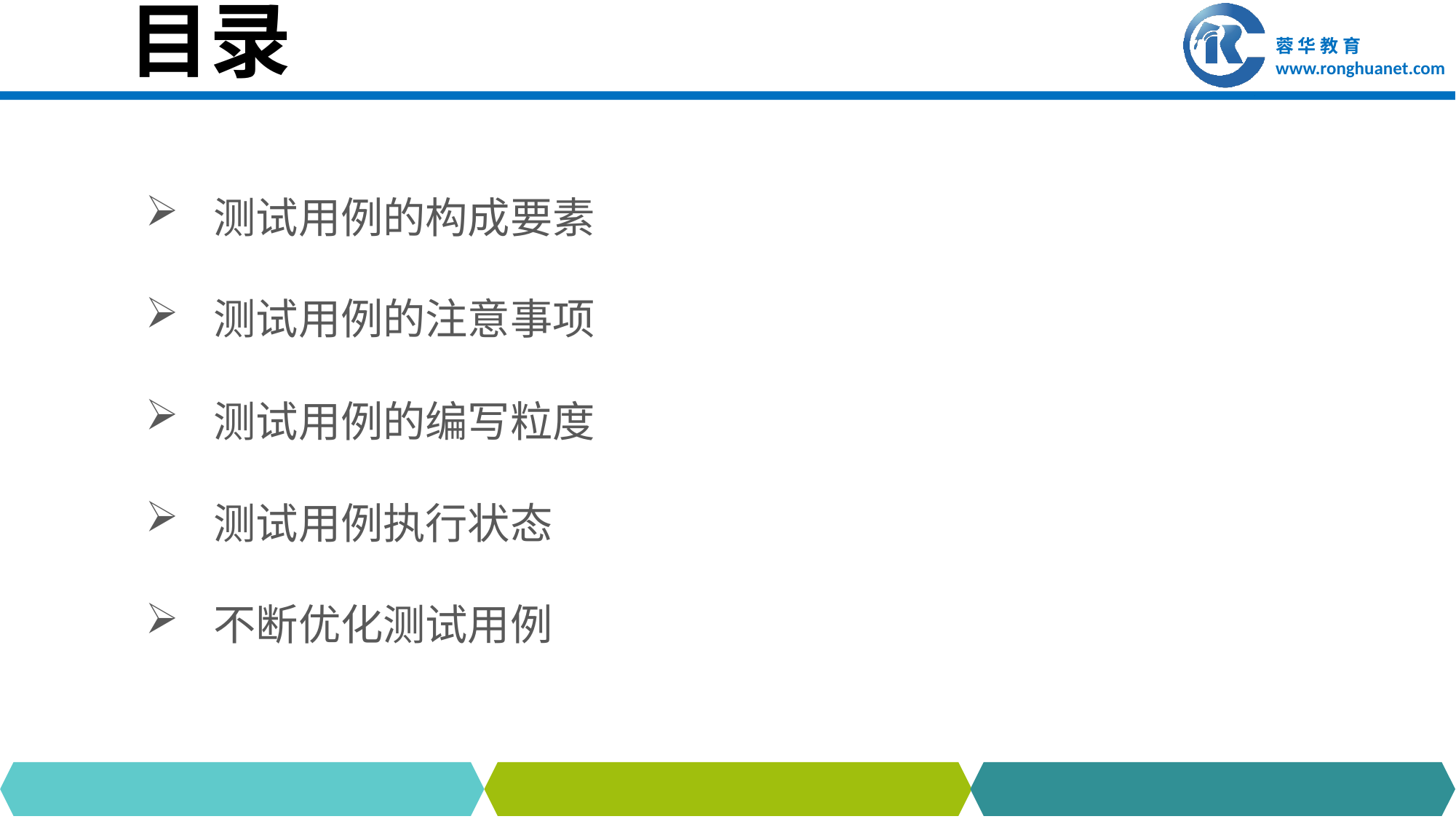

# 目录
测试用例的构成要素
测试用例的注意事项
测试用例的编写粒度
测试用例执行状态
不断优化测试用例